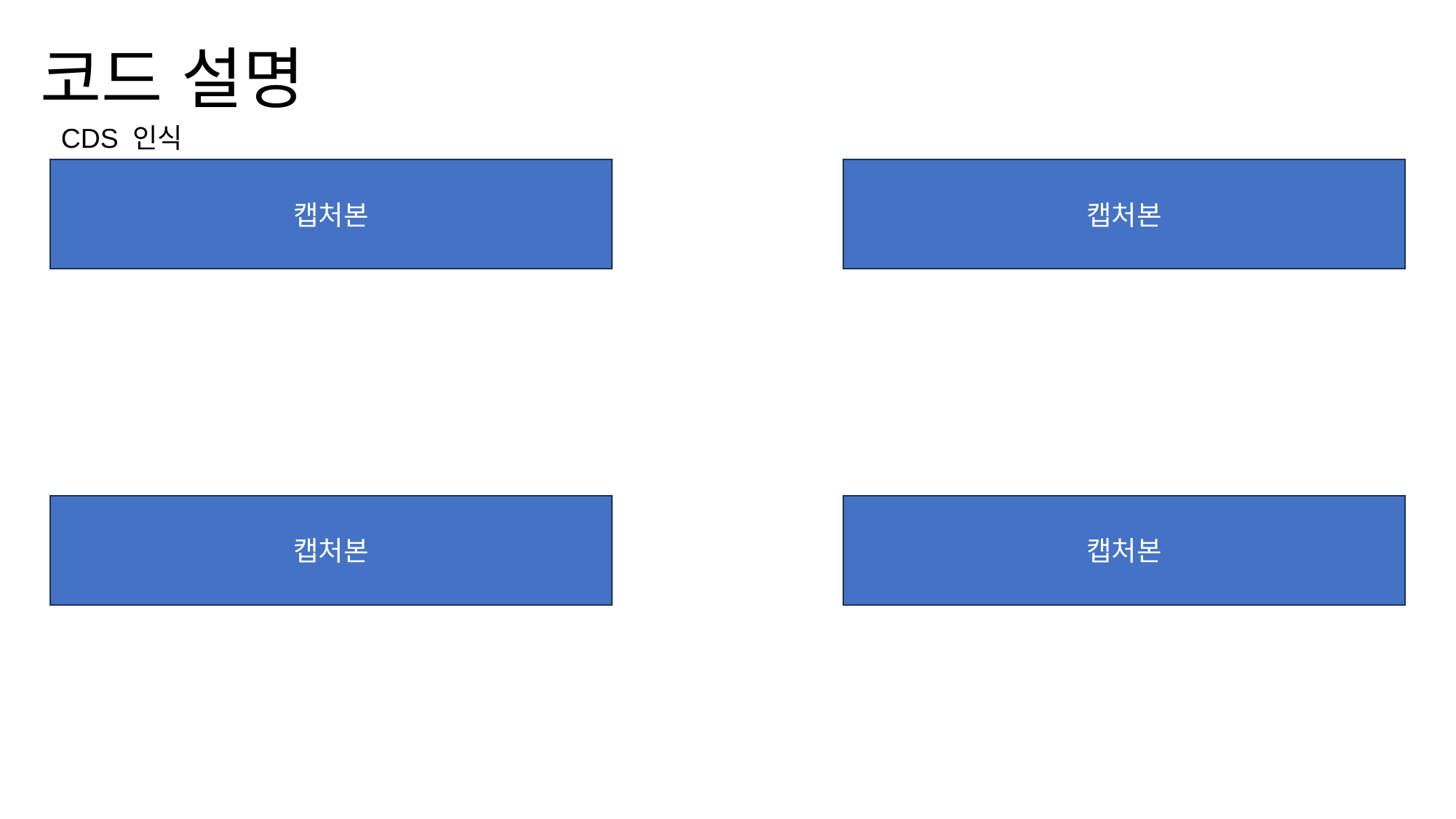

# 코드 설명
CDS 인식(+SERVO)
캡처본
캡처본
캡처본
캡처본